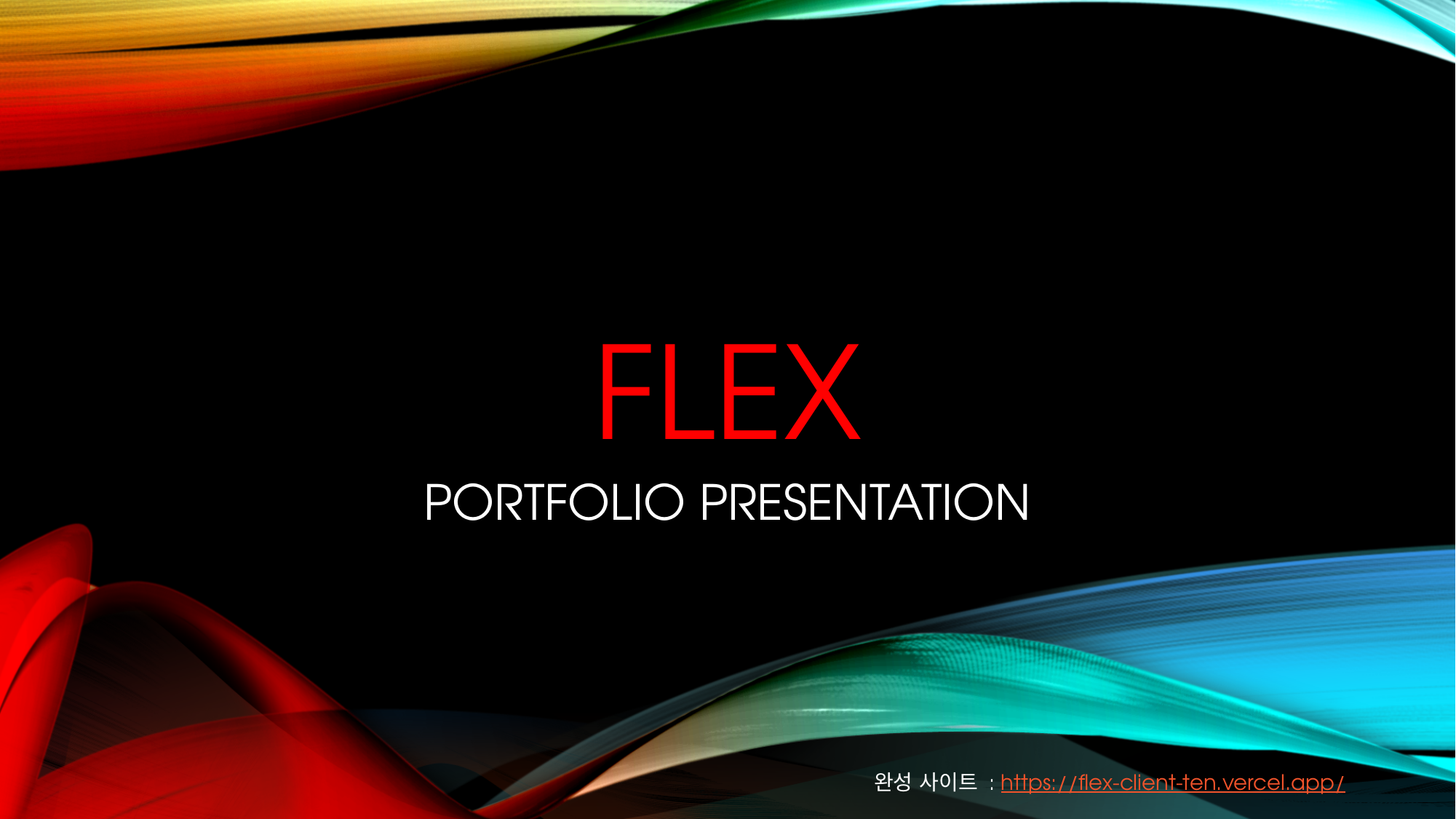

# FLEX
PORTFOLIO PRESENTATION
완성 사이트 : https://flex-client-ten.vercel.app/